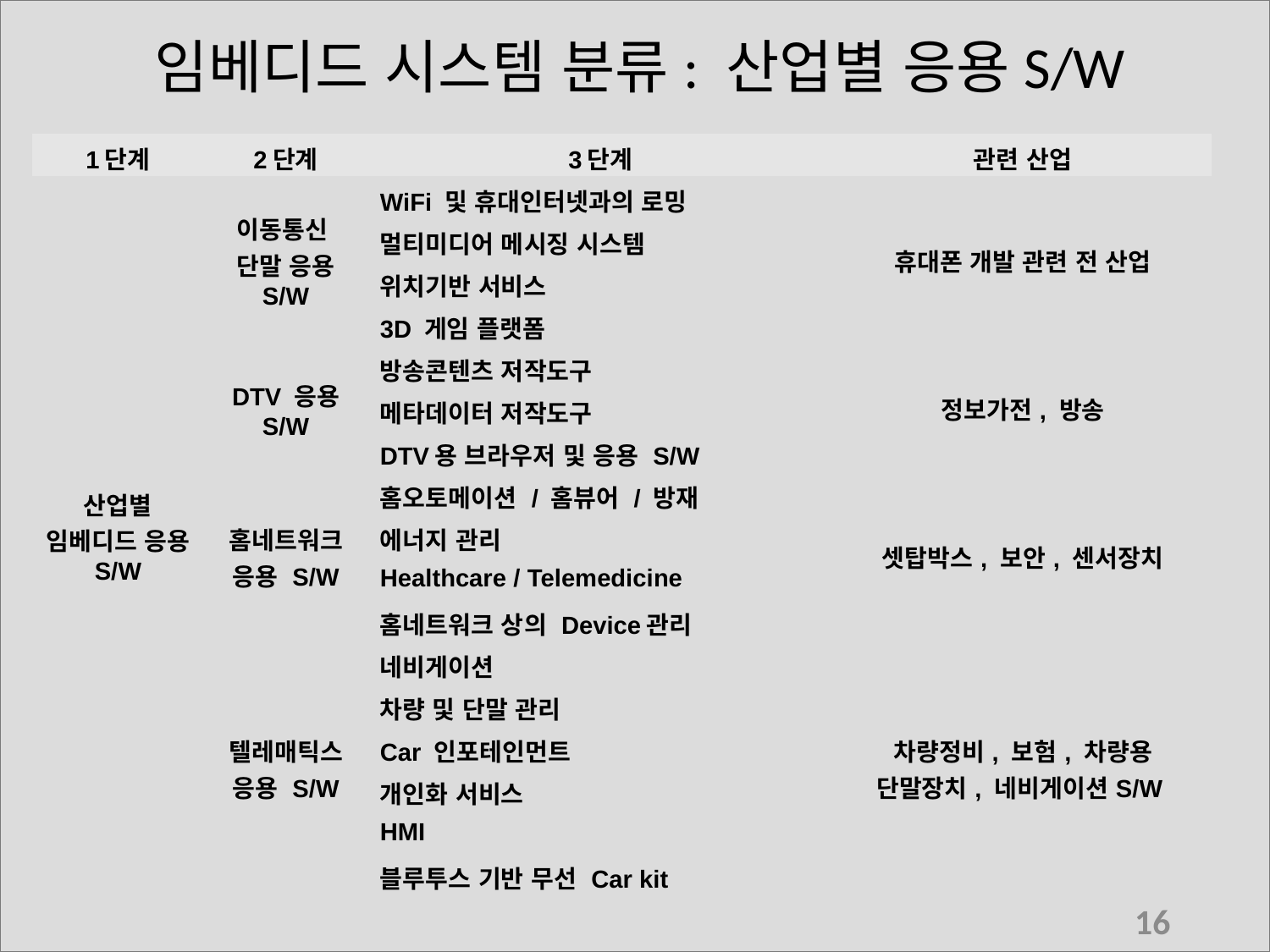

# 임베디드 시스템 분류: 산업별 응용S/W
| 1단계 | 2단계 | 3단계 | 관련 산업 |
| --- | --- | --- | --- |
| 산업별 임베디드 응용 S/W | 이동통신  단말 응용 S/W | WiFi 및 휴대인터넷과의 로밍 | 휴대폰 개발 관련 전 산업 |
|  |  | 멀티미디어 메시징 시스템 |  |
|  |  | 위치기반 서비스 |  |
|  |  | 3D 게임 플랫폼 |  |
|  | DTV 응용 S/W | 방송콘텐츠 저작도구 | 정보가전, 방송 |
|  |  | 메타데이터 저작도구 |  |
|  |  | DTV용 브라우저 및 응용 S/W |  |
|  | 홈네트워크 응용 S/W | 홈오토메이션 / 홈뷰어 / 방재 | 셋탑박스, 보안, 센서장치 |
|  |  | 에너지 관리 |  |
|  |  | Healthcare / Telemedicine |  |
|  |  | 홈네트워크 상의 Device관리 |  |
|  | 텔레매틱스 응용 S/W | 네비게이션 | 차량정비, 보험, 차량용 단말장치, 네비게이션S/W |
|  |  | 차량 및 단말 관리 |  |
|  |  | Car 인포테인먼트 |  |
|  |  | 개인화 서비스 |  |
|  |  | HMI |  |
|  |  | 블루투스 기반 무선 Car kit |  |

16